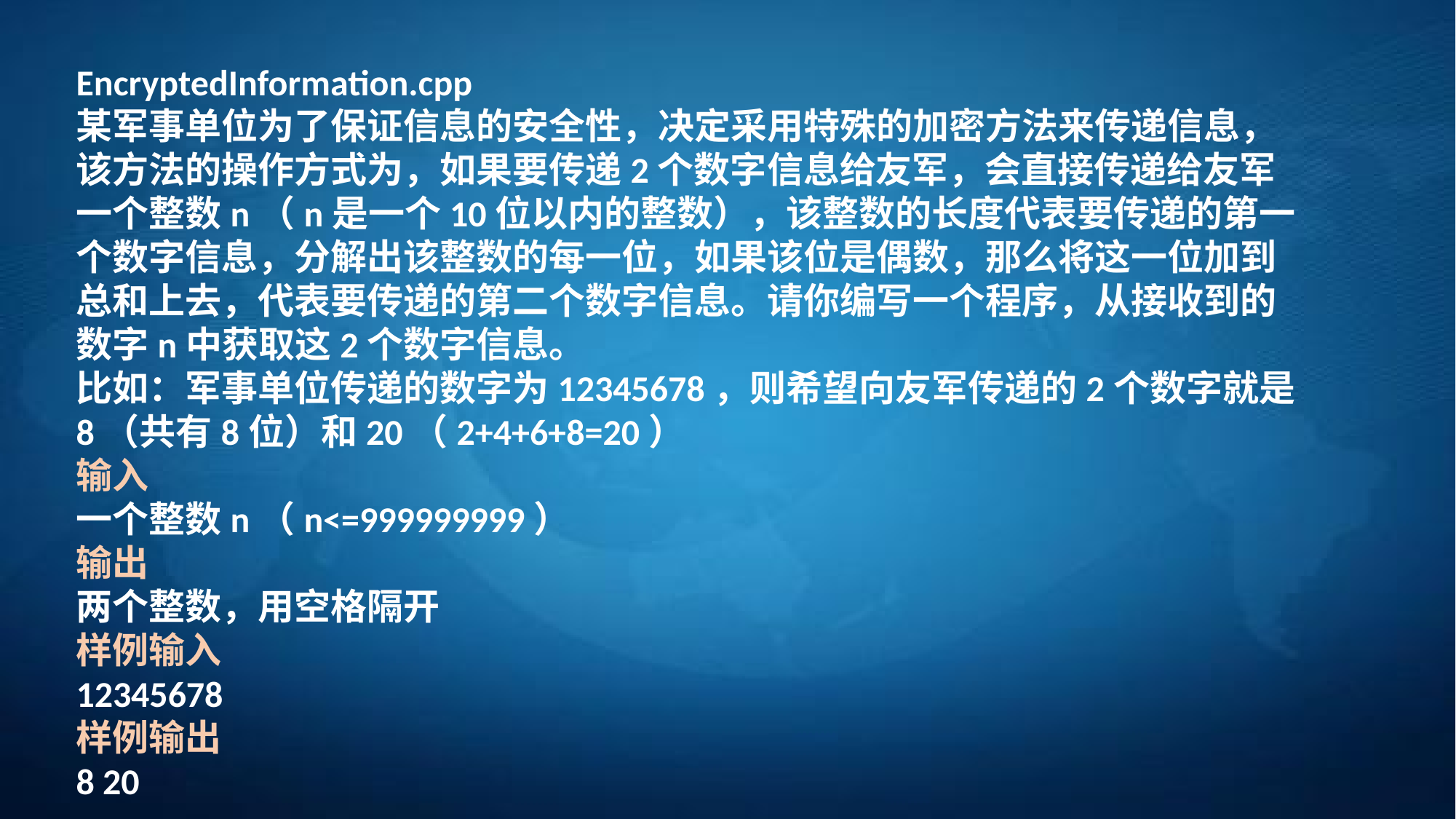

EncryptedInformation.cpp
某军事单位为了保证信息的安全性，决定采用特殊的加密方法来传递信息，该方法的操作方式为，如果要传递2个数字信息给友军，会直接传递给友军一个整数n（n是一个10位以内的整数），该整数的长度代表要传递的第一个数字信息，分解出该整数的每一位，如果该位是偶数，那么将这一位加到总和上去，代表要传递的第二个数字信息。请你编写一个程序，从接收到的数字n中获取这2个数字信息。
比如：军事单位传递的数字为12345678，则希望向友军传递的2个数字就是8（共有8位）和20（2+4+6+8=20）
输入
一个整数n（n<=999999999）
输出
两个整数，用空格隔开
样例输入
12345678
样例输出
8 20